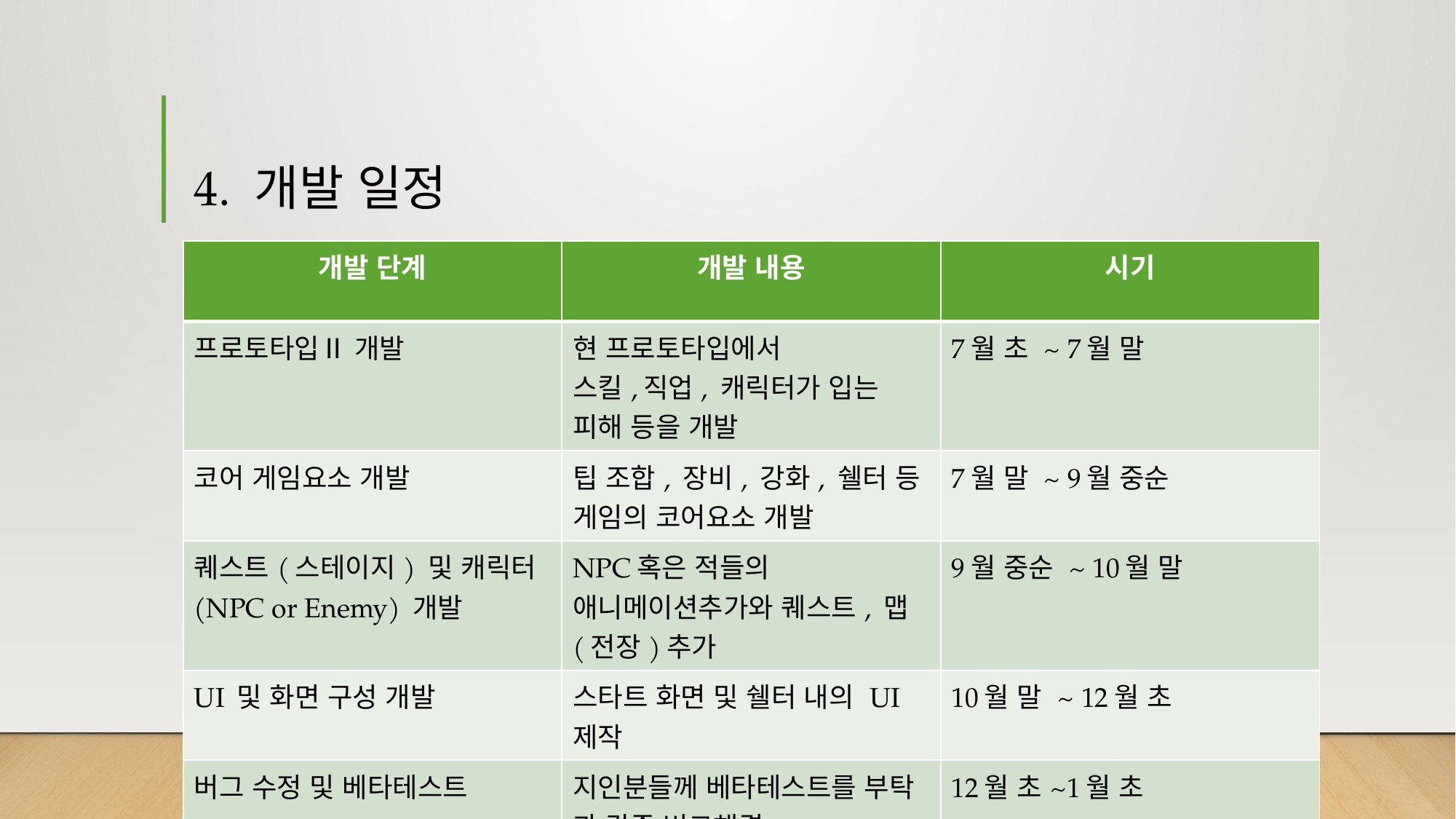

# 4. 개발 일정
| 개발 단계 | 개발 내용 | 시기 |
| --- | --- | --- |
| 프로토타입Ⅱ 개발 | 현 프로토타입에서 스킬,직업, 캐릭터가 입는 피해 등을 개발 | 7월 초 ~ 7월 말 |
| 코어 게임요소 개발 | 팁 조합, 장비, 강화, 쉘터 등 게임의 코어요소 개발 | 7월 말 ~ 9월 중순 |
| 퀘스트(스테이지) 및 캐릭터(NPC or Enemy) 개발 | NPC혹은 적들의 애니메이션추가와 퀘스트, 맵(전장)추가 | 9월 중순 ~ 10월 말 |
| UI 및 화면 구성 개발 | 스타트 화면 및 쉘터 내의 UI 제작 | 10월 말 ~ 12월 초 |
| 버그 수정 및 베타테스트 | 지인분들께 베타테스트를 부탁 과 각종 버그해결 | 12월 초~1월 초 |